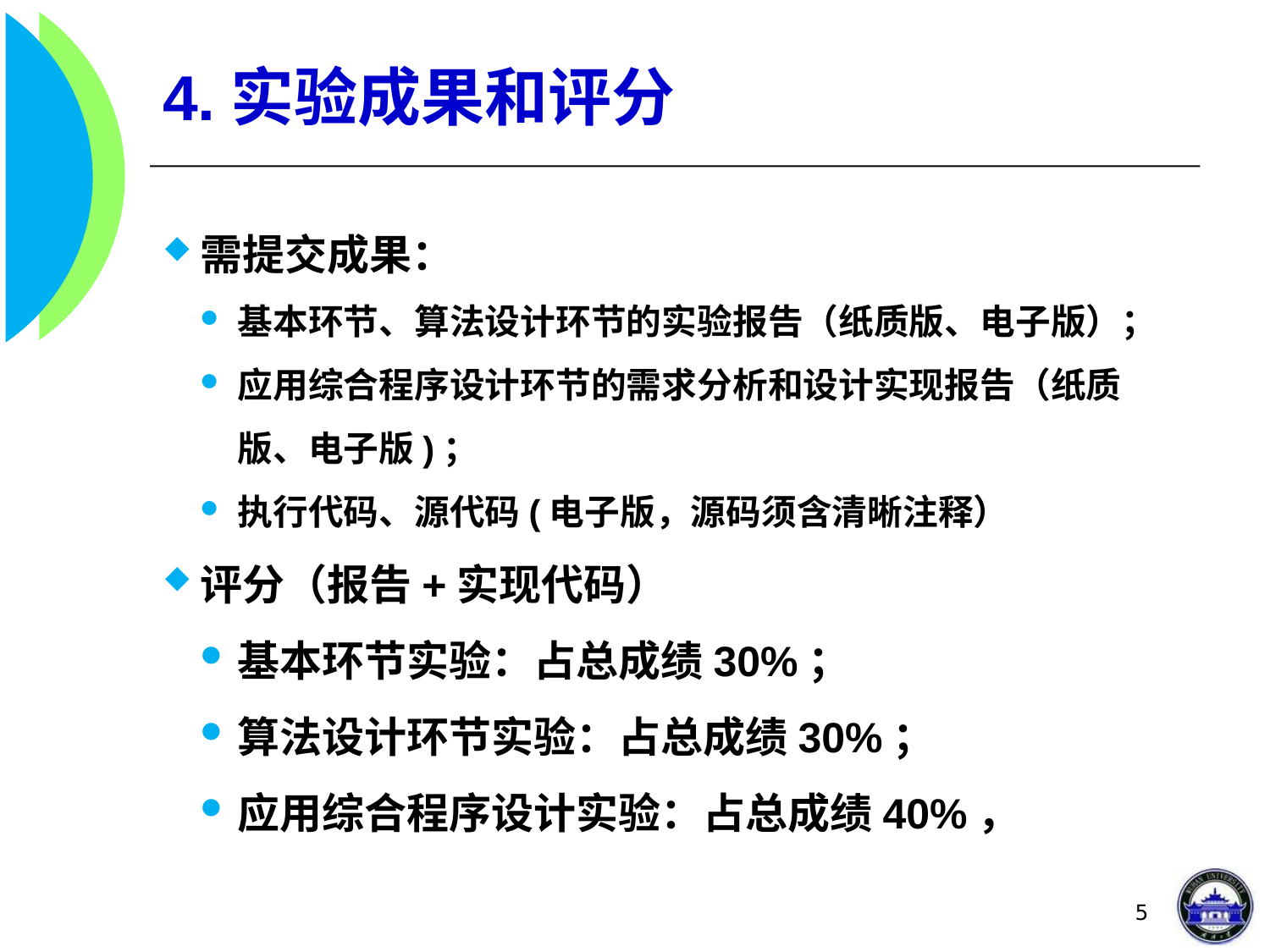

# 4.实验成果和评分
需提交成果：
基本环节、算法设计环节的实验报告（纸质版、电子版）；
应用综合程序设计环节的需求分析和设计实现报告（纸质版、电子版)；
执行代码、源代码(电子版，源码须含清晰注释）
评分（报告+实现代码）
基本环节实验：占总成绩30%；
算法设计环节实验：占总成绩30%；
应用综合程序设计实验：占总成绩40%，
5